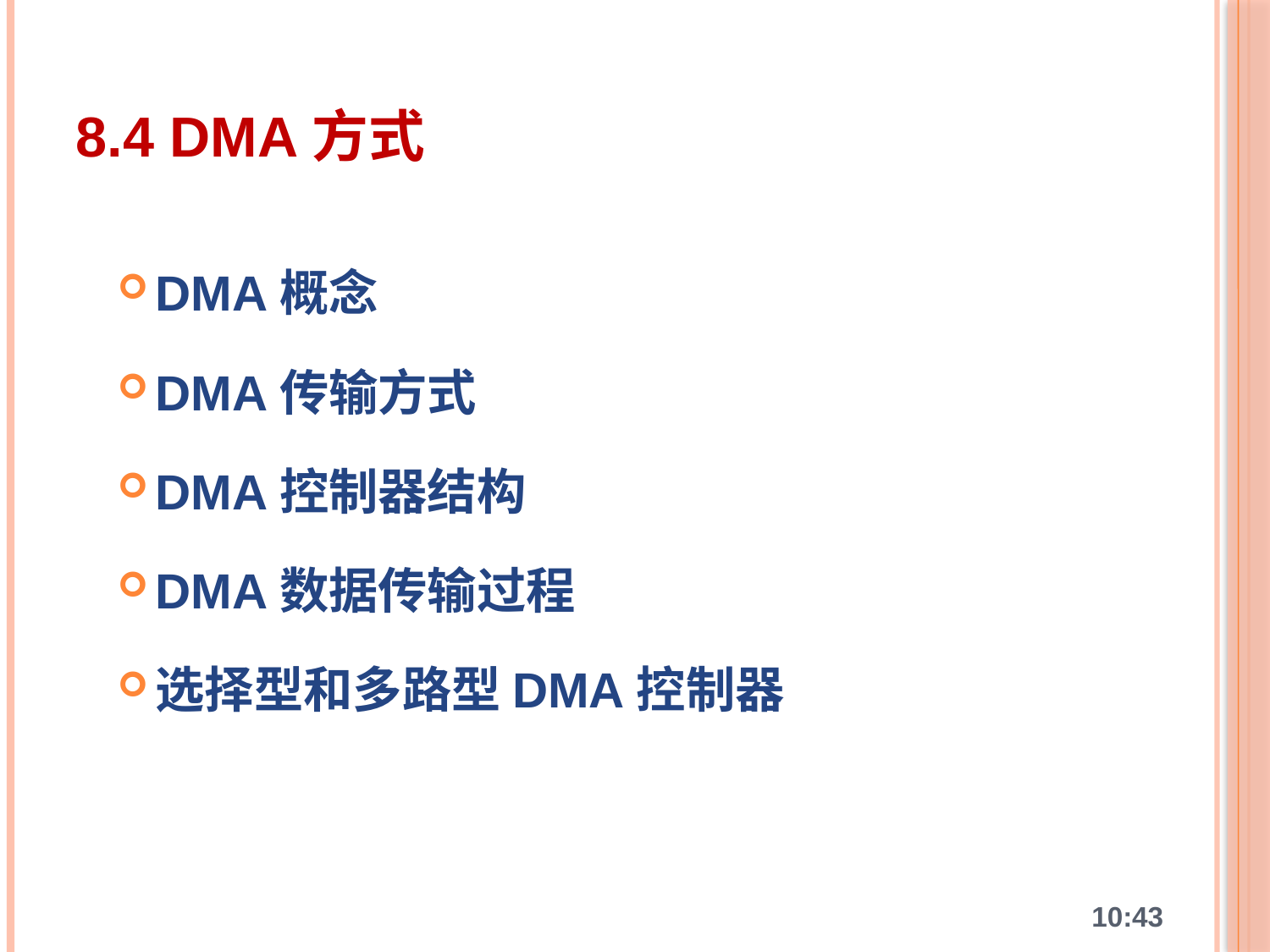

# 8.4 DMA方式
DMA概念
DMA传输方式
DMA控制器结构
DMA数据传输过程
选择型和多路型DMA控制器

10:43